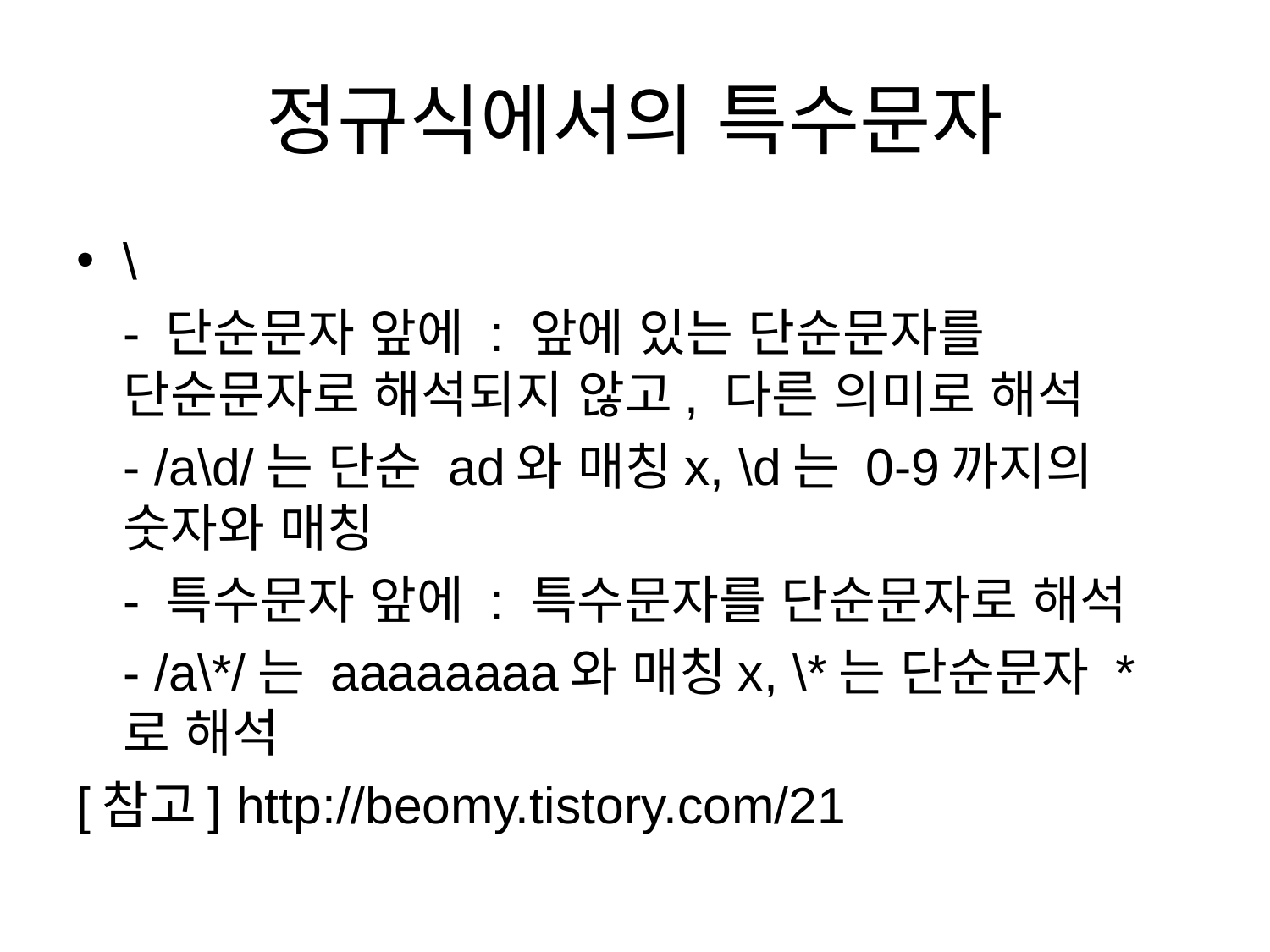

# 정규식에서의 특수문자
\
	- 단순문자 앞에 : 앞에 있는 단순문자를 단순문자로 해석되지 않고, 다른 의미로 해석
	- /a\d/는 단순 ad와 매칭x, \d는 0-9까지의 숫자와 매칭
	- 특수문자 앞에 : 특수문자를 단순문자로 해석
	- /a\*/는 aaaaaaaa와 매칭x, \*는 단순문자 *로 해석
[참고] http://beomy.tistory.com/21